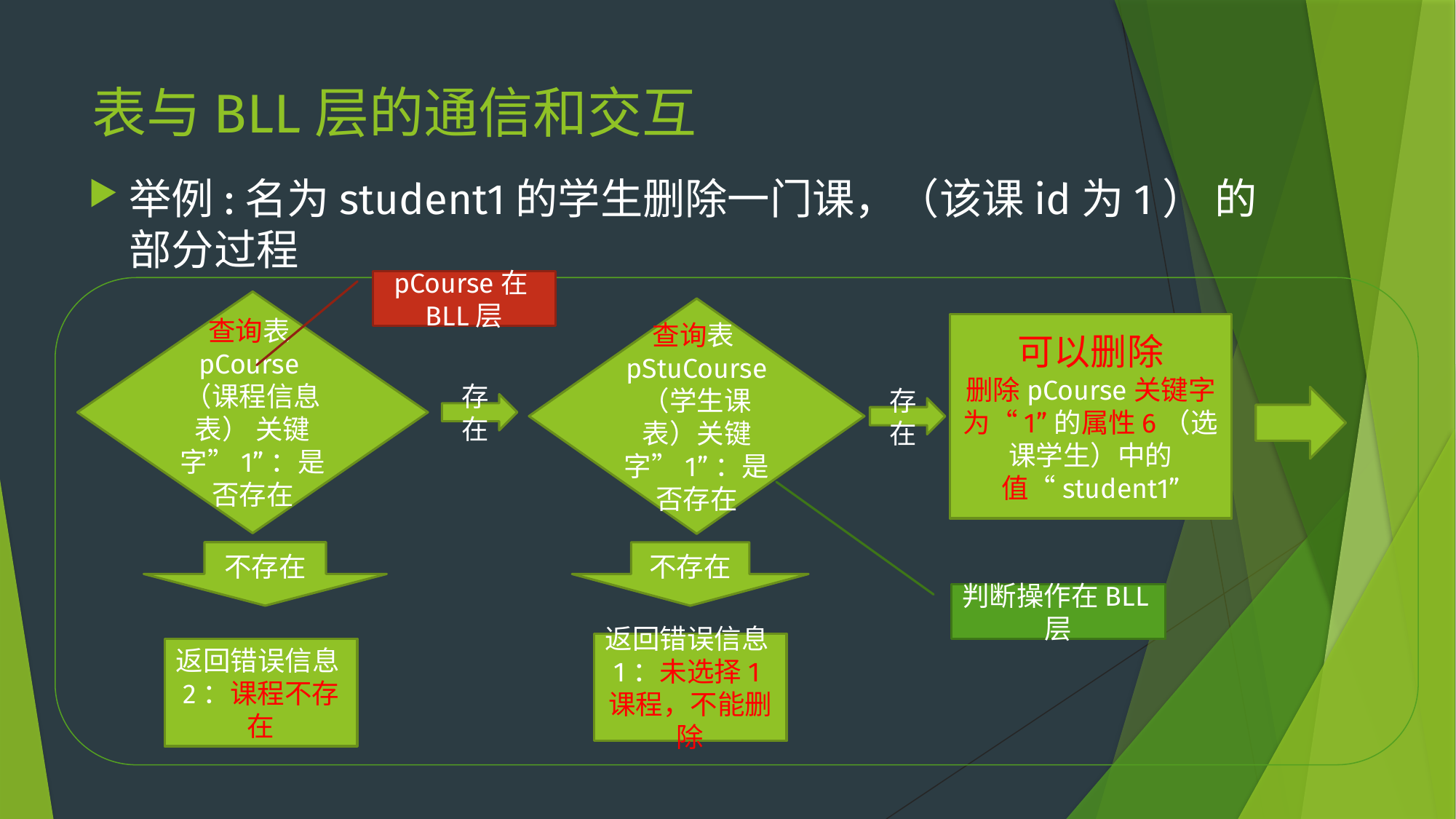

# 表与BLL层的通信和交互
举例:名为student1的学生删除一门课，（该课id为1） 的部分过程
pCourse在BLL层

查询表pCourse（课程信息表） 关键字”1”：是否存在
查询表pStuCourse （学生课表）关键字”1”：是否存在
可以删除
删除pCourse关键字为“1”的属性6（选课学生）中的值“student1”

存在
存在
不存在
不存在
判断操作在BLL层
返回错误信息1：未选择1课程，不能删除
返回错误信息2：课程不存在